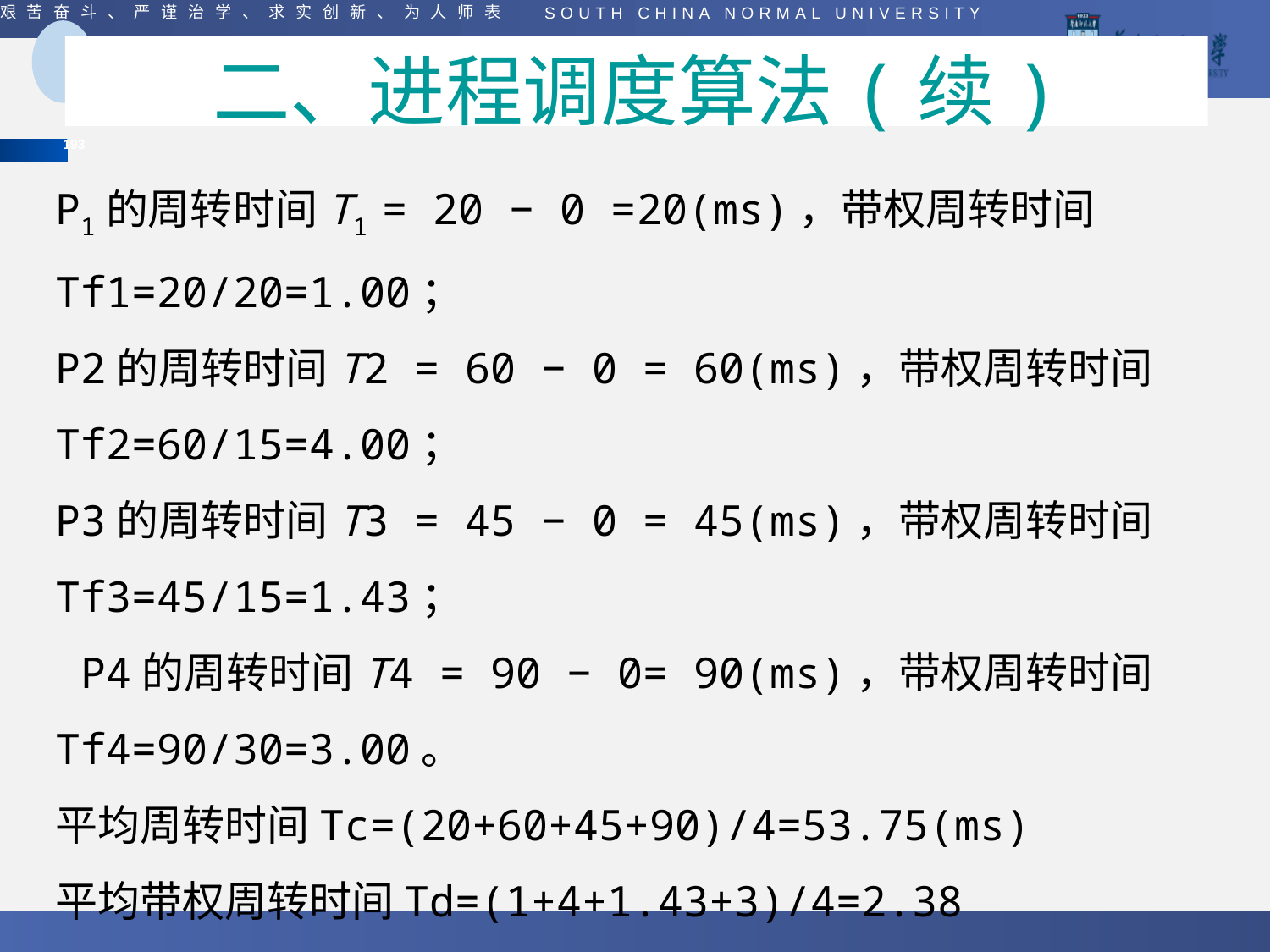

二、进程调度算法(续)
P1的周转时间T1 = 20 − 0 =20(ms)，带权周转时间Tf1=20/20=1.00；
P2的周转时间T2 = 60 − 0 = 60(ms)，带权周转时间Tf2=60/15=4.00；
P3的周转时间T3 = 45 − 0 = 45(ms)，带权周转时间Tf3=45/15=1.43；
 P4的周转时间T4 = 90 − 0= 90(ms)，带权周转时间Tf4=90/30=3.00。
平均周转时间Tc=(20+60+45+90)/4=53.75(ms)
平均带权周转时间Td=(1+4+1.43+3)/4=2.38

193